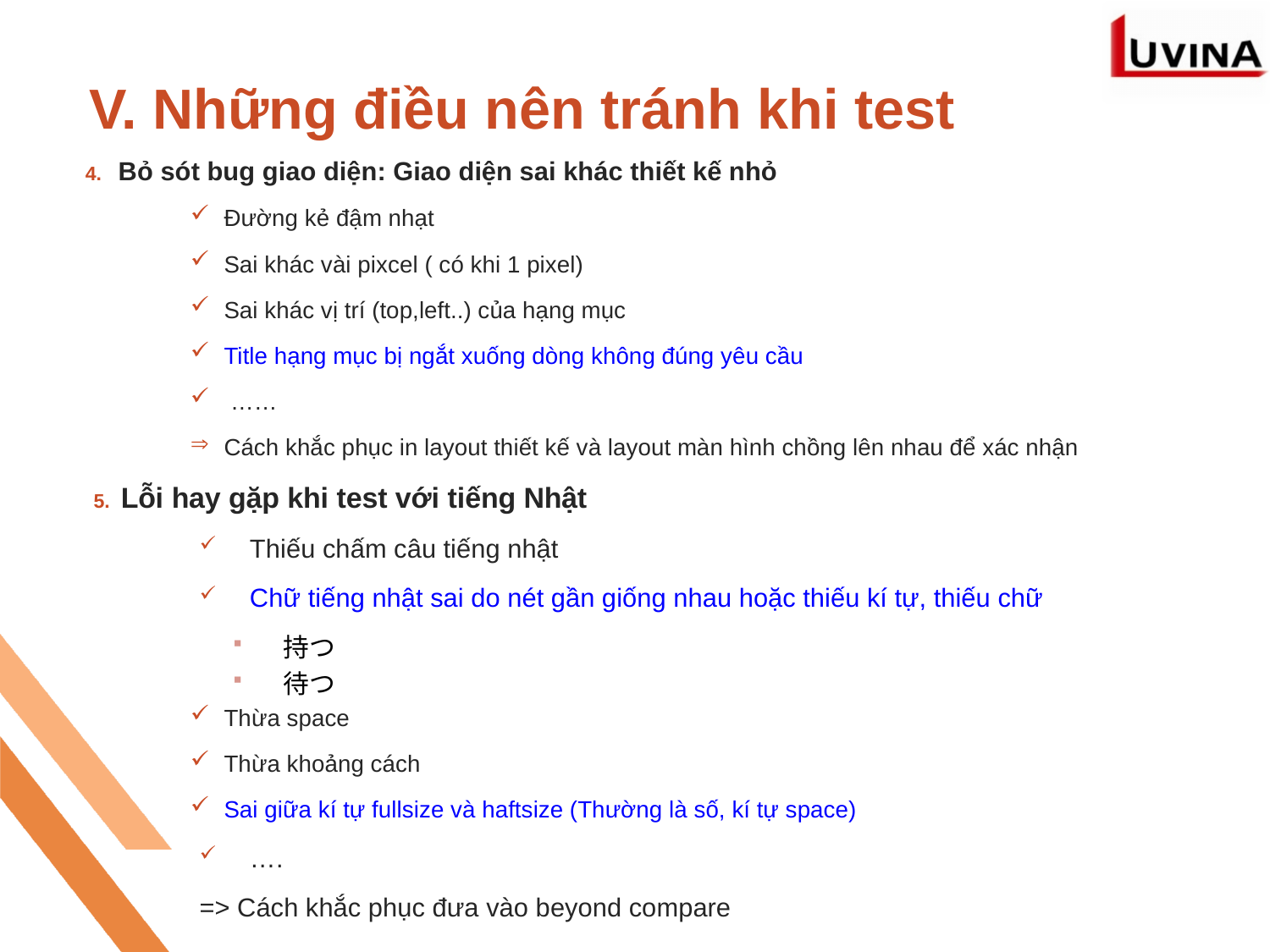

# V. Những điều nên tránh khi test
4.   Bỏ sót bug giao diện: Giao diện sai khác thiết kế nhỏ
Đường kẻ đậm nhạt
Sai khác vài pixcel ( có khi 1 pixel)
Sai khác vị trí (top,left..) của hạng mục
Title hạng mục bị ngắt xuống dòng không đúng yêu cầu
 ……
Cách khắc phục in layout thiết kế và layout màn hình chồng lên nhau để xác nhận
5.  Lỗi hay gặp khi test với tiếng Nhật
Thiếu chấm câu tiếng nhật
Chữ tiếng nhật sai do nét gần giống nhau hoặc thiếu kí tự, thiếu chữ
持つ
待つ
Thừa space
Thừa khoảng cách
Sai giữa kí tự fullsize và haftsize (Thường là số, kí tự space)
….
=> Cách khắc phục đưa vào beyond compare